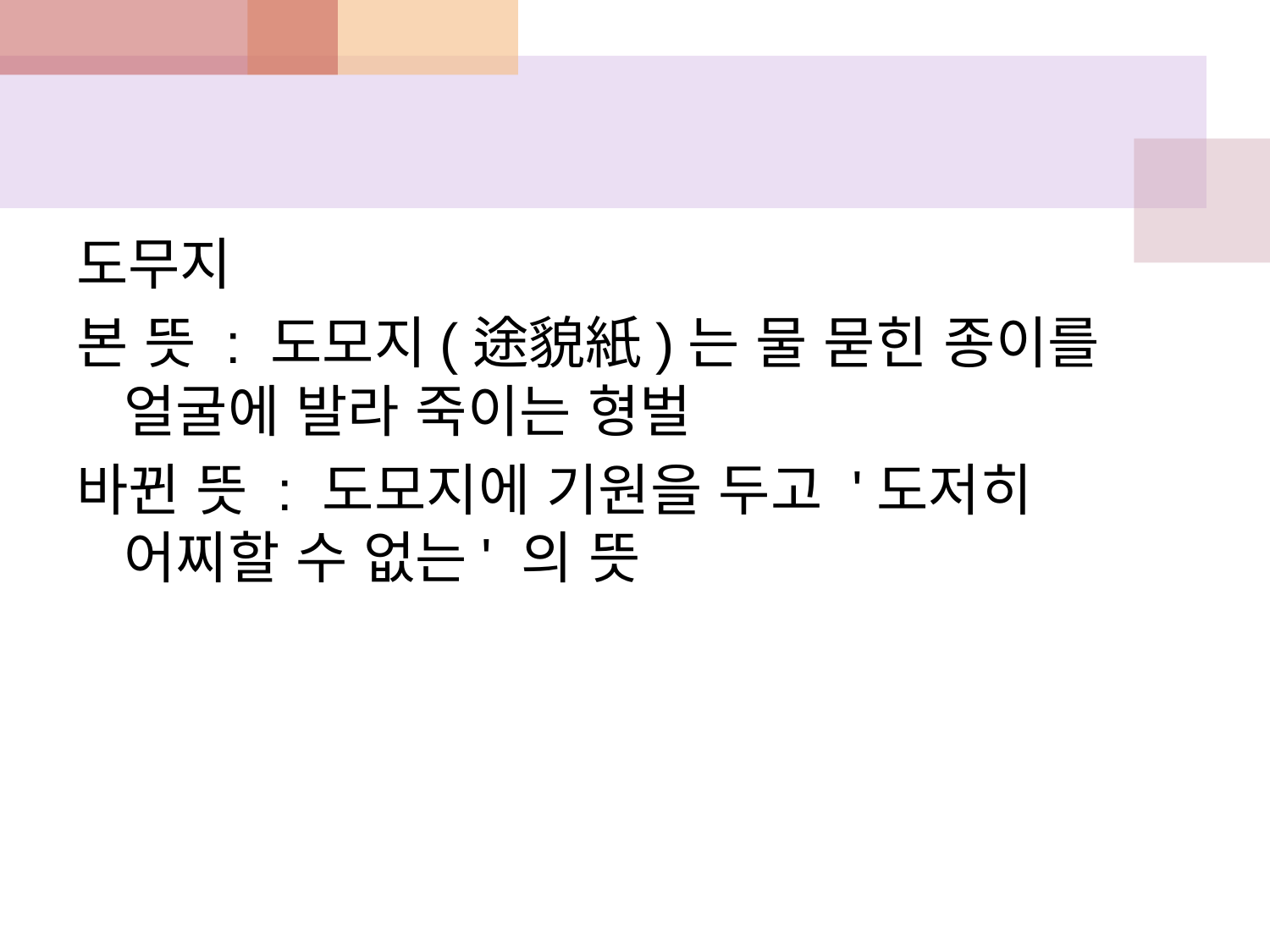

#
도무지
본 뜻 : 도모지(途貌紙)는 물 묻힌 종이를 얼굴에 발라 죽이는 형벌
바뀐 뜻 : 도모지에 기원을 두고 '도저히 어찌할 수 없는' 의 뜻